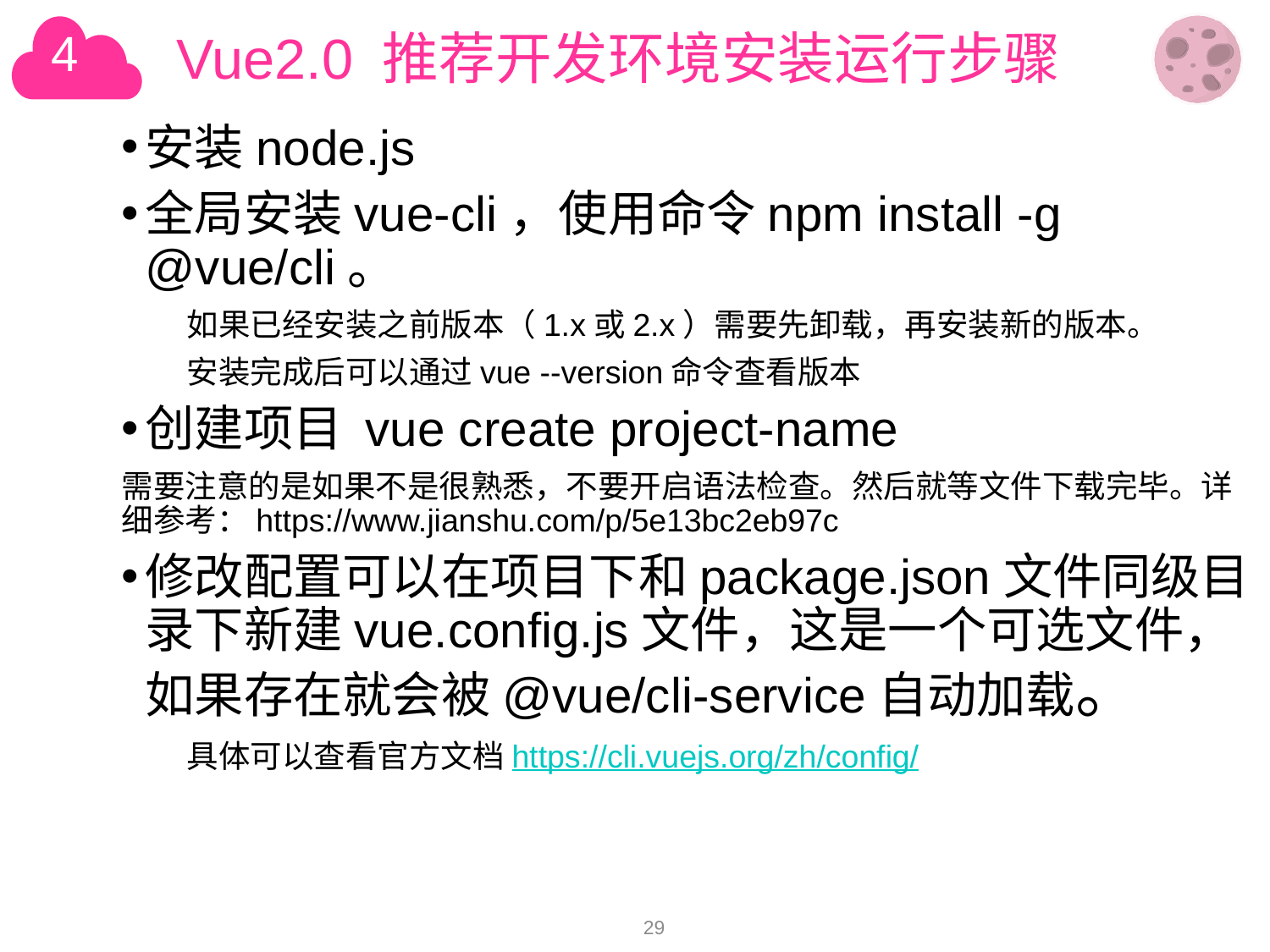

# Vue2.0 推荐开发环境安装运行步骤
安装node.js
全局安装vue-cli，使用命令npm install -g @vue/cli。
        如果已经安装之前版本（1.x或2.x）需要先卸载，再安装新的版本。
        安装完成后可以通过vue --version命令查看版本
创建项目 vue create project-name
需要注意的是如果不是很熟悉，不要开启语法检查。然后就等文件下载完毕。详细参考：https://www.jianshu.com/p/5e13bc2eb97c
修改配置可以在项目下和package.json文件同级目录下新建vue.config.js文件，这是一个可选文件，如果存在就会被@vue/cli-service自动加载。
        具体可以查看官方文档https://cli.vuejs.org/zh/config/

29